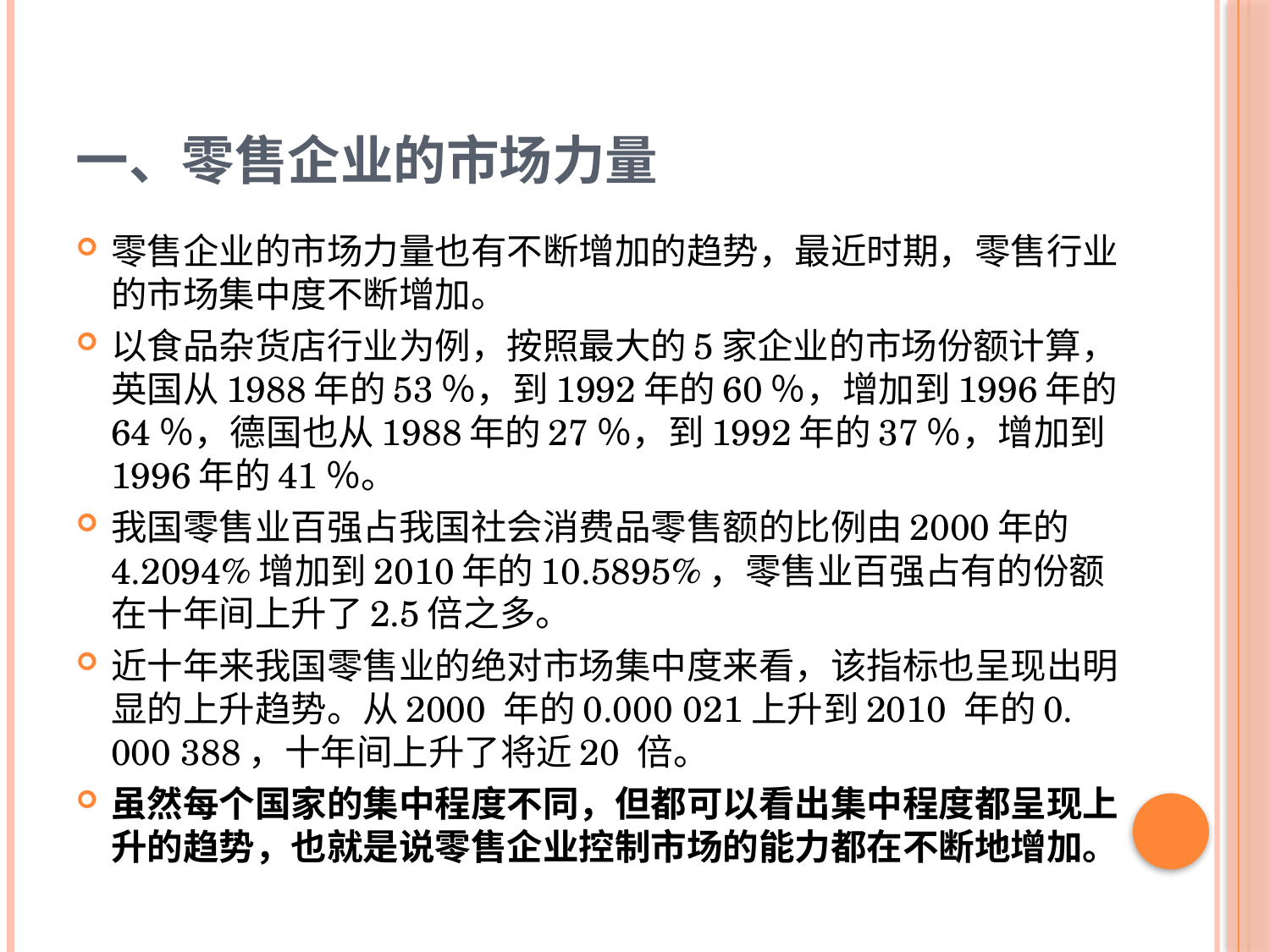

# 一、零售企业的市场力量
零售企业的市场力量也有不断增加的趋势，最近时期，零售行业的市场集中度不断增加。
以食品杂货店行业为例，按照最大的5家企业的市场份额计算，英国从1988年的53％，到1992年的60％，增加到1996年的64％，德国也从1988年的27％，到1992年的37％，增加到1996年的41％。
我国零售业百强占我国社会消费品零售额的比例由2000年的4.2094%增加到2010年的10.5895%，零售业百强占有的份额在十年间上升了2.5倍之多。
近十年来我国零售业的绝对市场集中度来看，该指标也呈现出明显的上升趋势。从2000 年的0.000 021上升到2010 年的0. 000 388，十年间上升了将近20 倍。
虽然每个国家的集中程度不同，但都可以看出集中程度都呈现上升的趋势，也就是说零售企业控制市场的能力都在不断地增加。